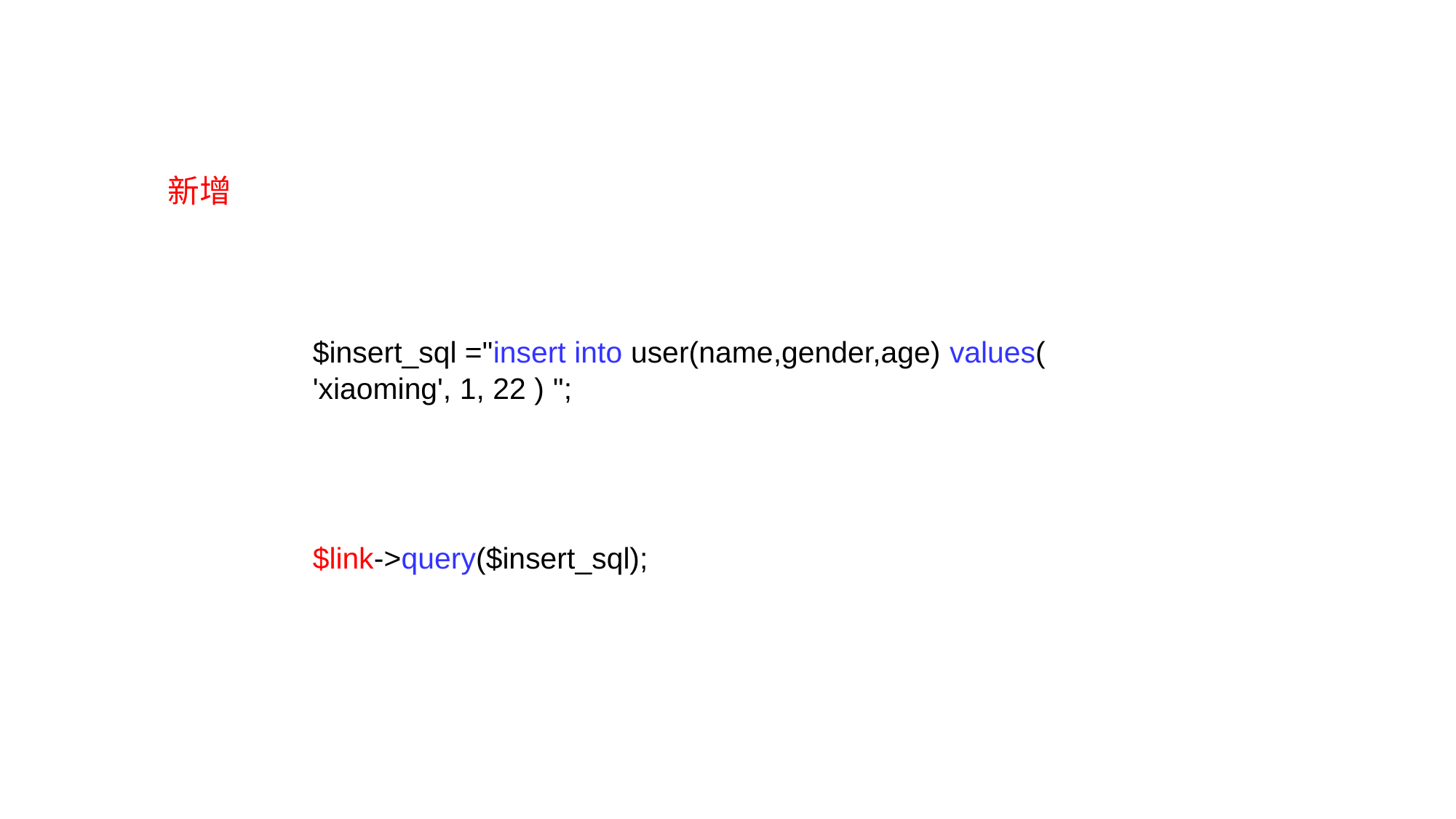

新增
$insert_sql ="insert into user(name,gender,age) values(
'xiaoming', 1, 22 ) ";
$link->query($insert_sql);